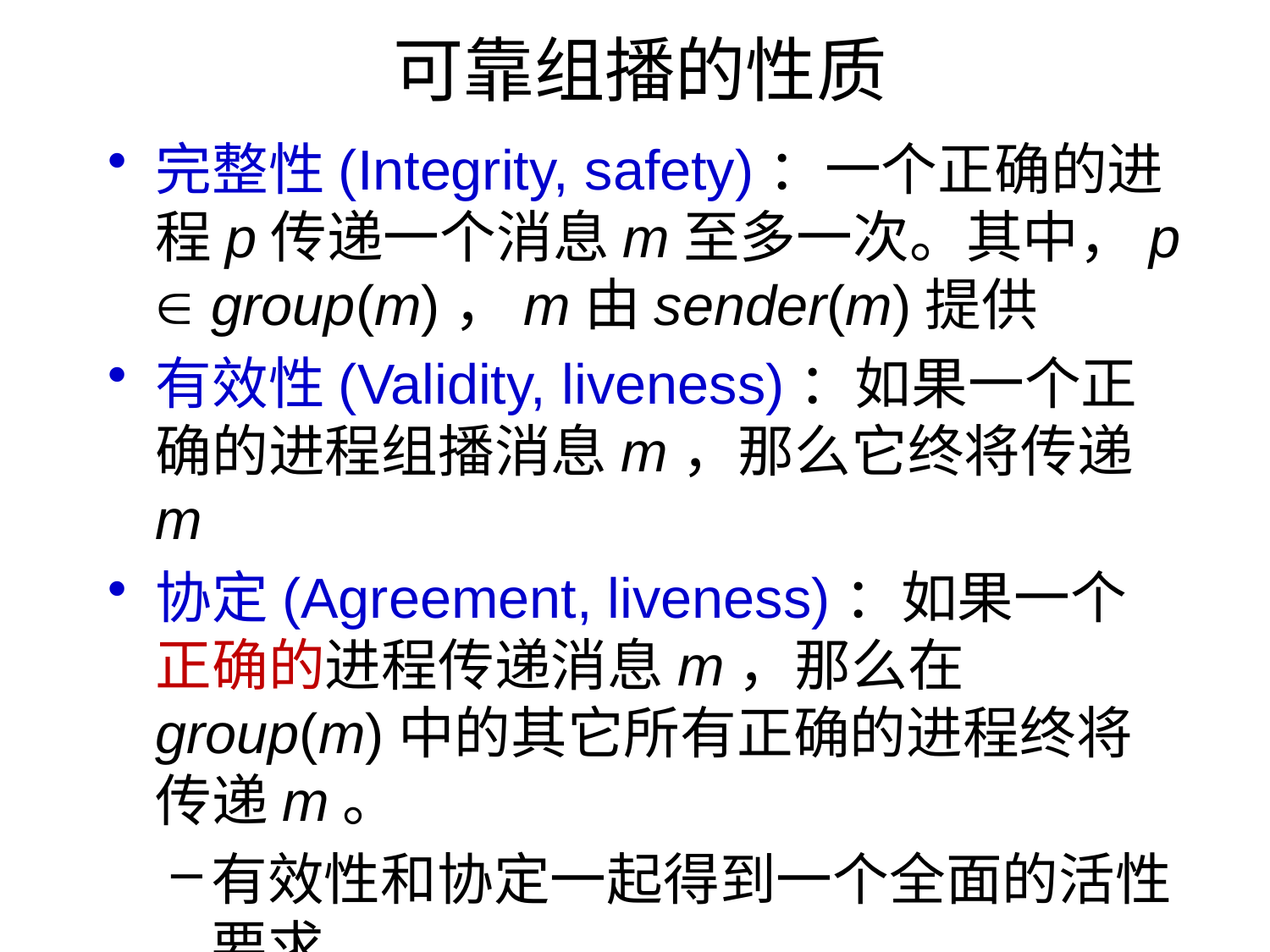

# 可靠组播的性质
完整性(Integrity, safety)：一个正确的进程p传递一个消息m至多一次。其中，p ∈ group(m)，m由sender(m)提供
有效性(Validity, liveness)：如果一个正确的进程组播消息m，那么它终将传递m
协定(Agreement, liveness)：如果一个正确的进程传递消息m，那么在group(m)中的其它所有正确的进程终将传递m。
有效性和协定一起得到一个全面的活性要求
协定条件与原子性相关